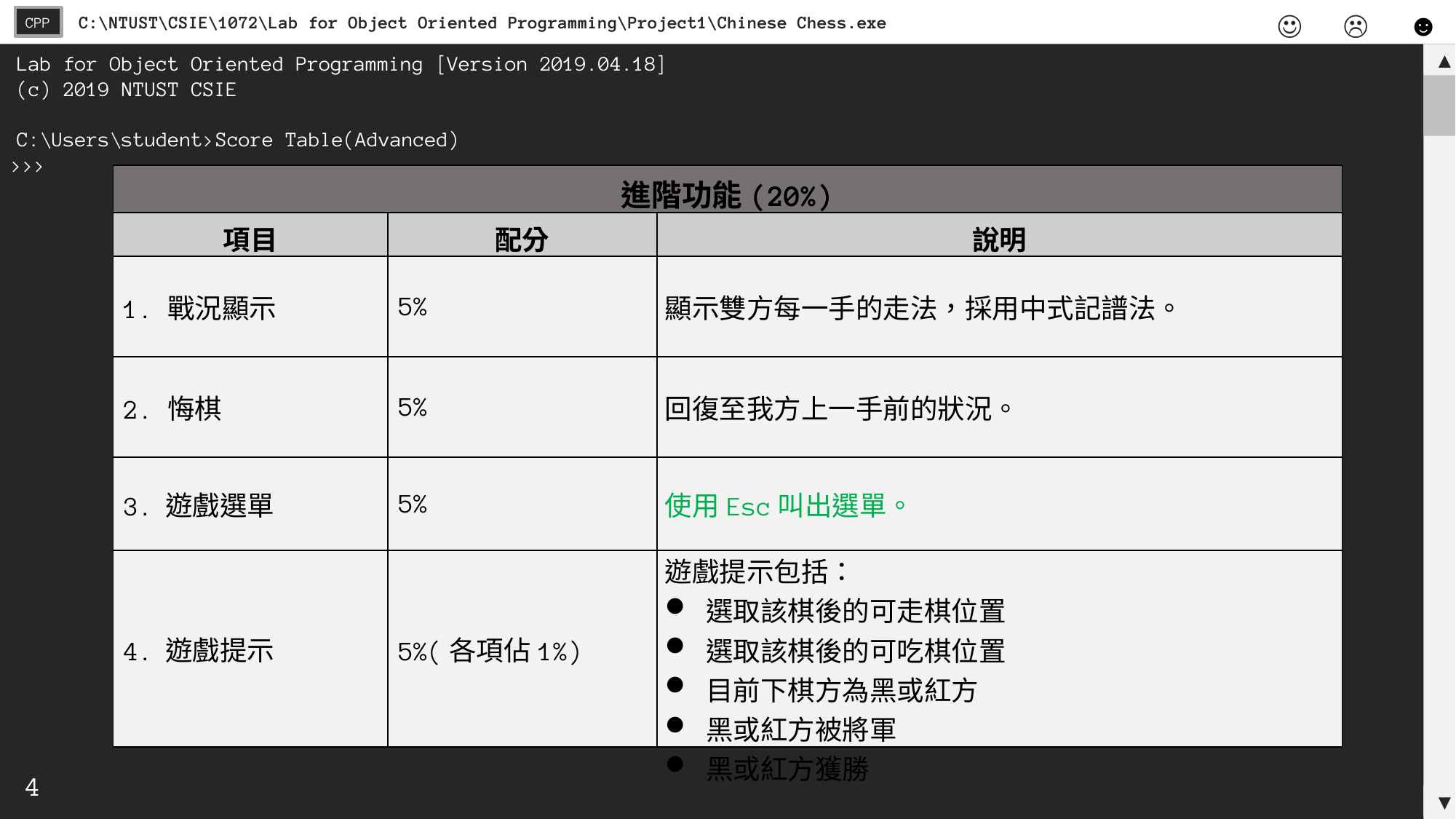

☻
☺
☹
C:\NTUST\CSIE\1072\Lab for Object Oriented Programming\Project1\Chinese Chess.exe
CPP
Lab for Object Oriented Programming [Version 2019.04.18]
(c) 2019 NTUST CSIE

C:\Users\student>

▲

Score Table(Advanced)
>>>
| 進階功能(20%) |  |  |
| --- | --- | --- |
| 項目 | 配分 | 說明 |
| 1. 戰況顯示 | 5% | 顯示雙方每一手的走法，採用中式記譜法。 |
| 2. 悔棋 | 5% | 回復至我方上一手前的狀況。 |
| 3. 遊戲選單 | 5% | 使用Esc叫出選單。 |
| 4. 遊戲提示 | 5%(各項佔1%) | 遊戲提示包括： 選取該棋後的可走棋位置 選取該棋後的可吃棋位置 目前下棋方為黑或紅方 黑或紅方被將軍 黑或紅方獲勝 |
4
▼